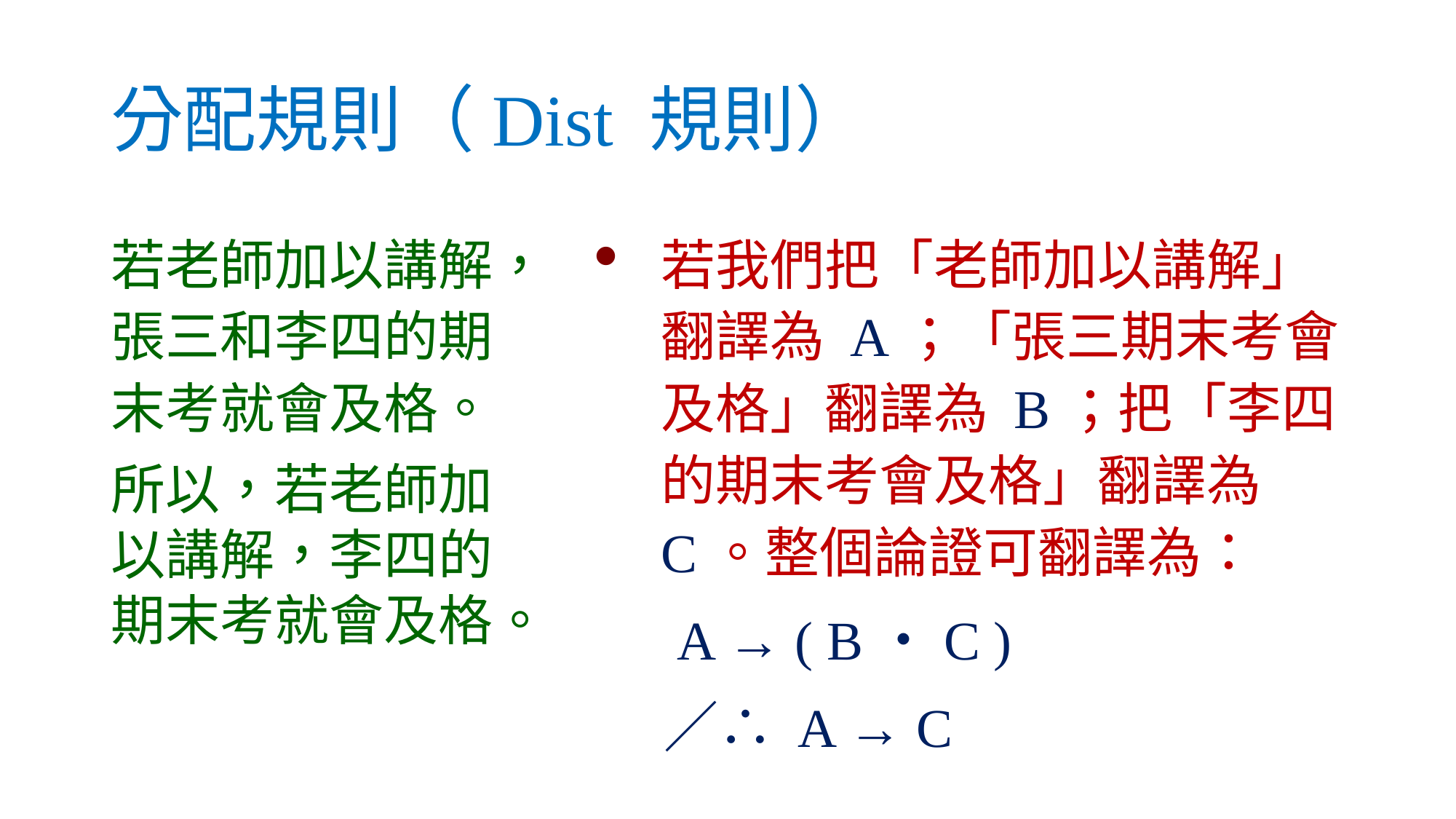

# 分配規則（Dist 規則）
若老師加以講解，張三和李四的期末考就會及格。
所以，若老師加以講解，李四的期末考就會及格。

若我們把「老師加以講解」翻譯為 A；「張三期末考會及格」翻譯為 B；把「李四的期末考會及格」翻譯為 C。整個論證可翻譯為：
　 A → ( B・C )
　 ／∴ A → C